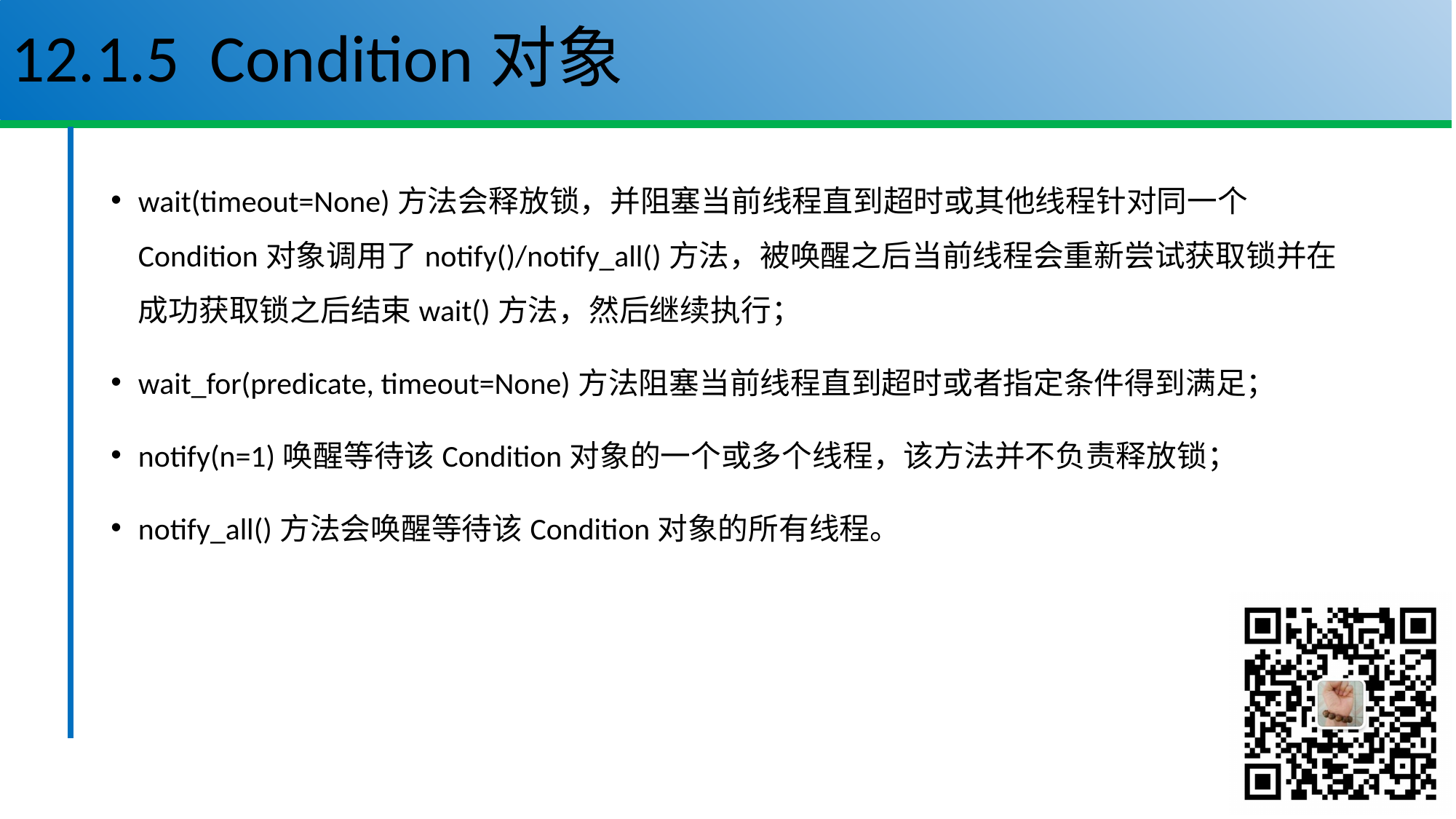

# 12.1.5  Condition对象
wait(timeout=None)方法会释放锁，并阻塞当前线程直到超时或其他线程针对同一个Condition对象调用了notify()/notify_all()方法，被唤醒之后当前线程会重新尝试获取锁并在成功获取锁之后结束wait()方法，然后继续执行；
wait_for(predicate, timeout=None)方法阻塞当前线程直到超时或者指定条件得到满足；
notify(n=1)唤醒等待该Condition对象的一个或多个线程，该方法并不负责释放锁；
notify_all()方法会唤醒等待该Condition对象的所有线程。